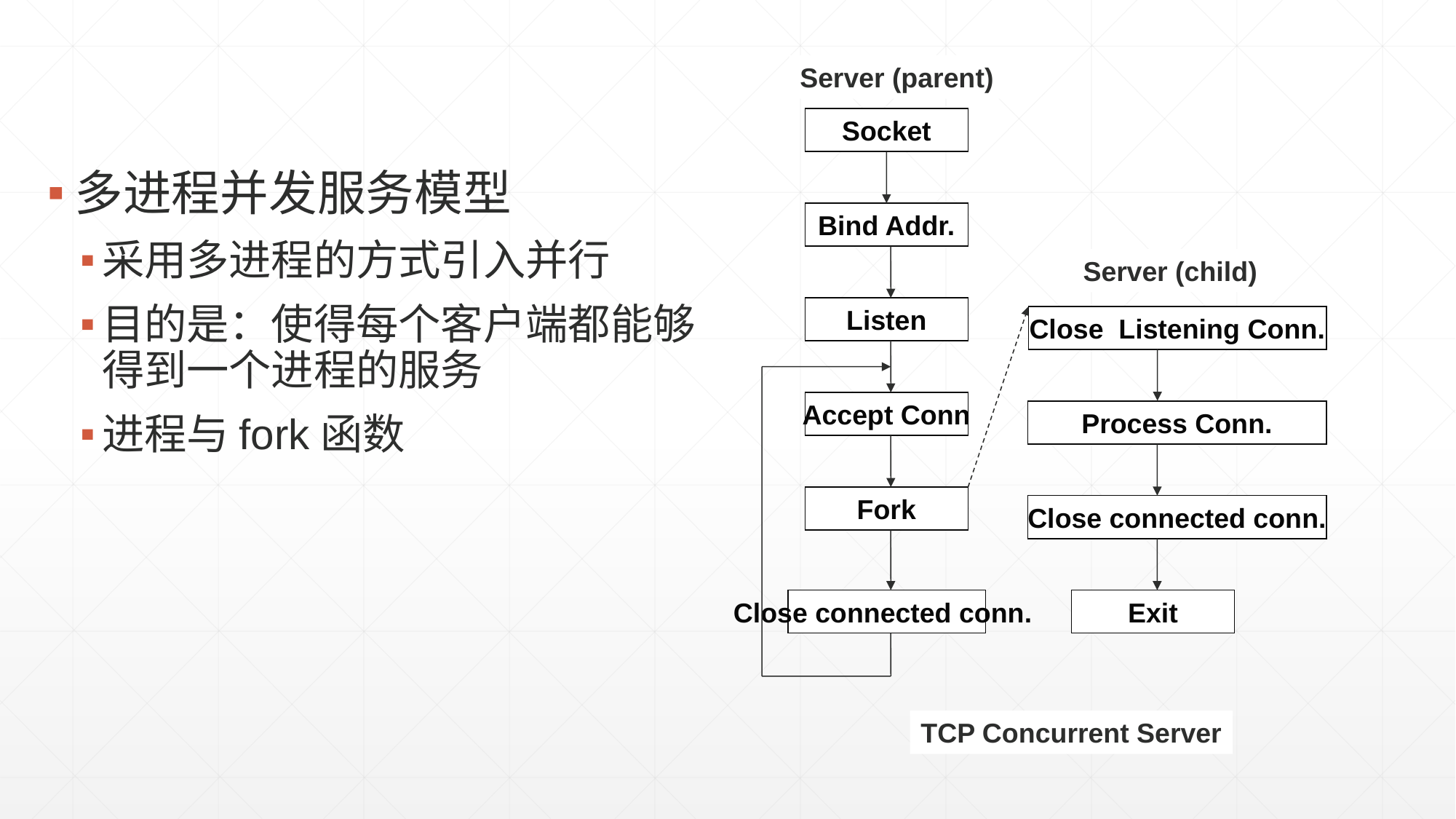

Server (parent)
Socket

多进程并发服务模型
采用多进程的方式引入并行
目的是：使得每个客户端都能够得到一个进程的服务
进程与fork函数
Bind Addr.

Server (child)
Listen

Close  Listening Conn.

Accept Conn
Process Conn.

Fork
Close connected conn.

Close connected conn.
Exit

TCP Concurrent Server